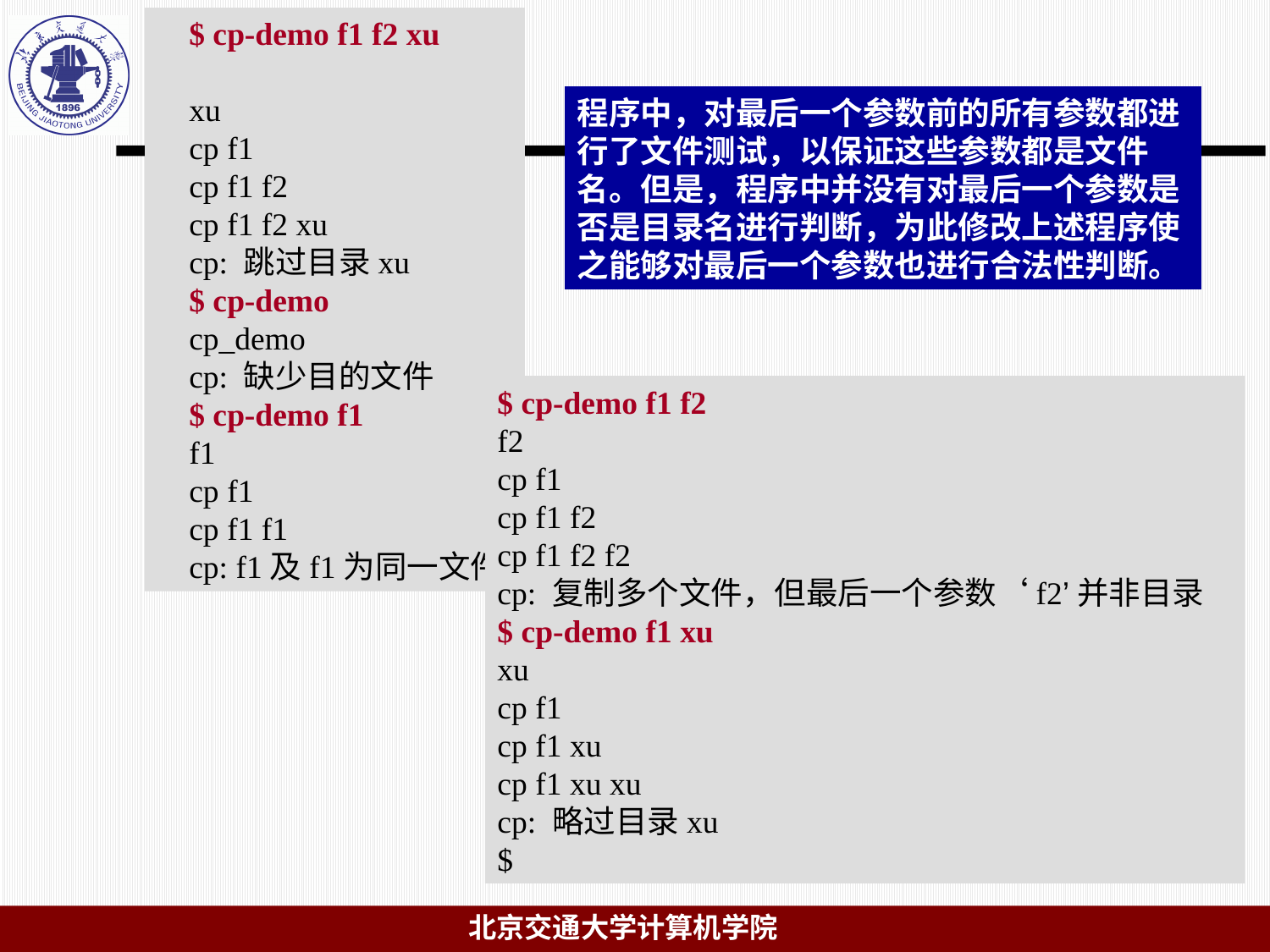

$ cp-demo f1 f2 xu
xu
cp f1
cp f1 f2
cp f1 f2 xu
cp: 跳过目录xu
$ cp-demo
cp_demo
cp: 缺少目的文件
$ cp-demo f1
f1
cp f1
cp f1 f1
cp: f1及f1为同一文件
程序中，对最后一个参数前的所有参数都进行了文件测试，以保证这些参数都是文件名。但是，程序中并没有对最后一个参数是否是目录名进行判断，为此修改上述程序使之能够对最后一个参数也进行合法性判断。
$ cp-demo f1 f2
f2
cp f1
cp f1 f2
cp f1 f2 f2
cp: 复制多个文件，但最后一个参数‘f2’并非目录
$ cp-demo f1 xu
xu
cp f1
cp f1 xu
cp f1 xu xu
cp: 略过目录xu
$